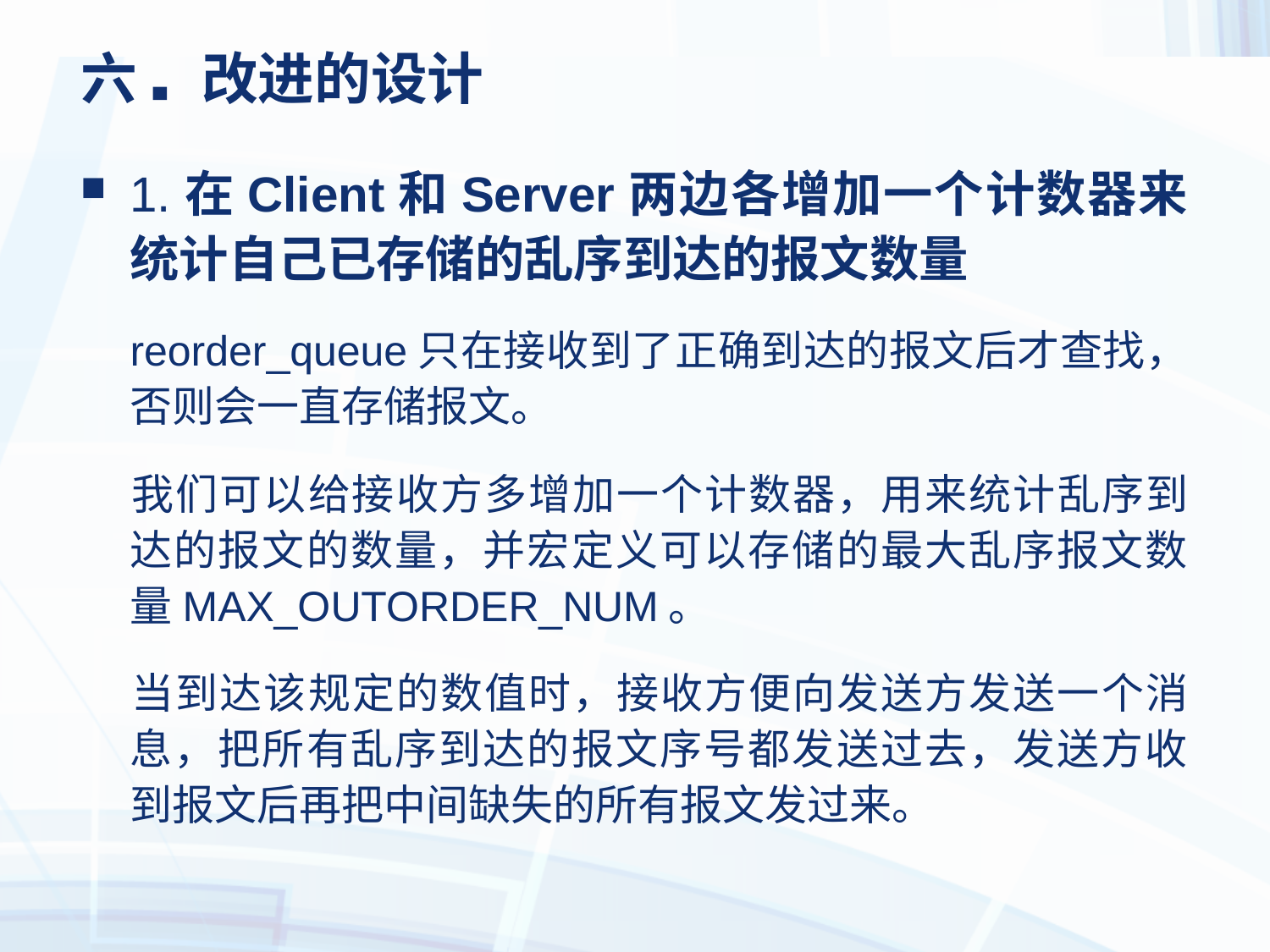

# 六. 改进的设计
1.在Client和Server两边各增加一个计数器来统计自己已存储的乱序到达的报文数量
	reorder_queue只在接收到了正确到达的报文后才查找，否则会一直存储报文。
	我们可以给接收方多增加一个计数器，用来统计乱序到达的报文的数量，并宏定义可以存储的最大乱序报文数量MAX_OUTORDER_NUM。
	当到达该规定的数值时，接收方便向发送方发送一个消息，把所有乱序到达的报文序号都发送过去，发送方收到报文后再把中间缺失的所有报文发过来。